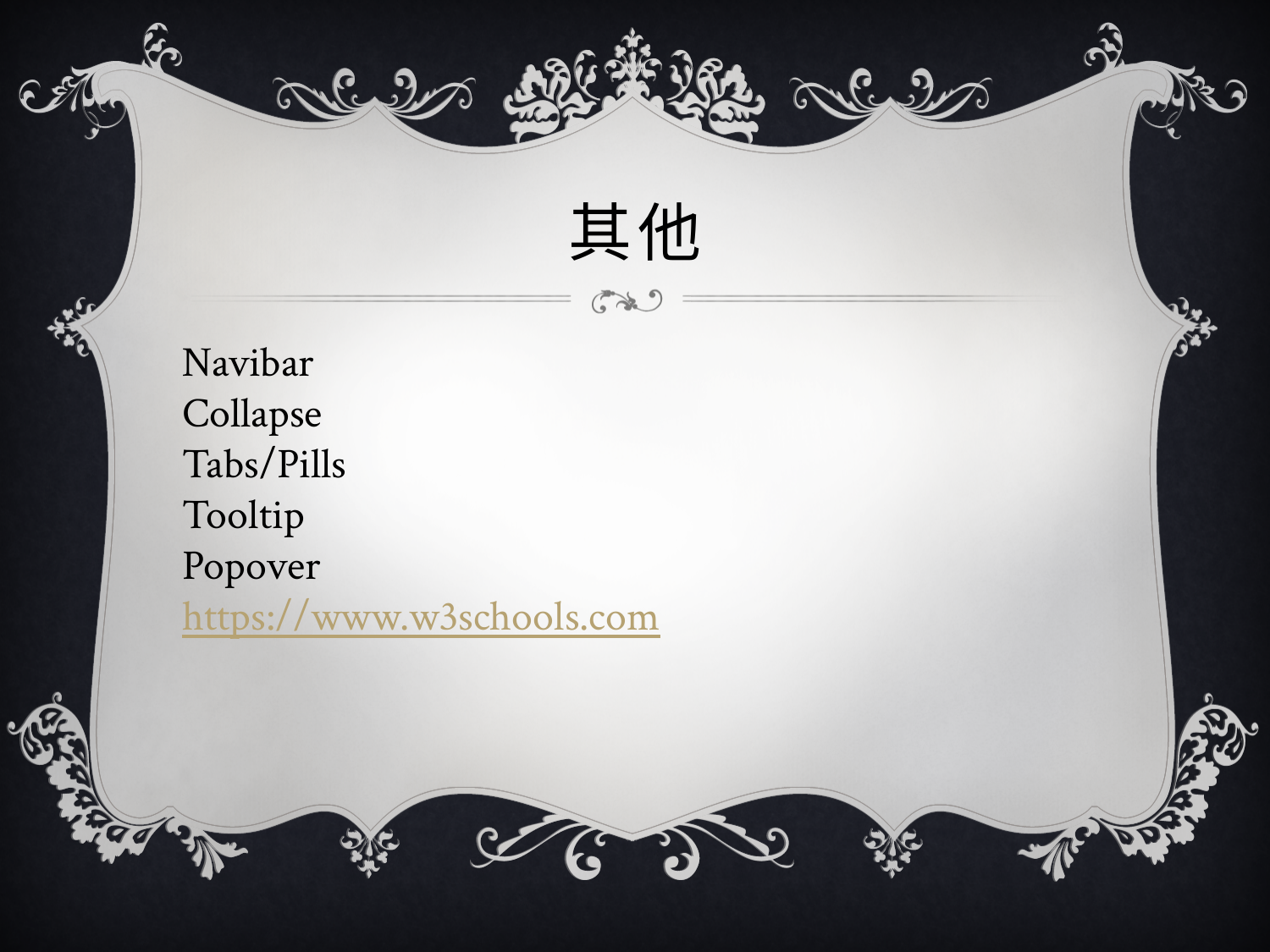

# 其他
Navibar
Collapse
Tabs/Pills
Tooltip
Popover
https://www.w3schools.com